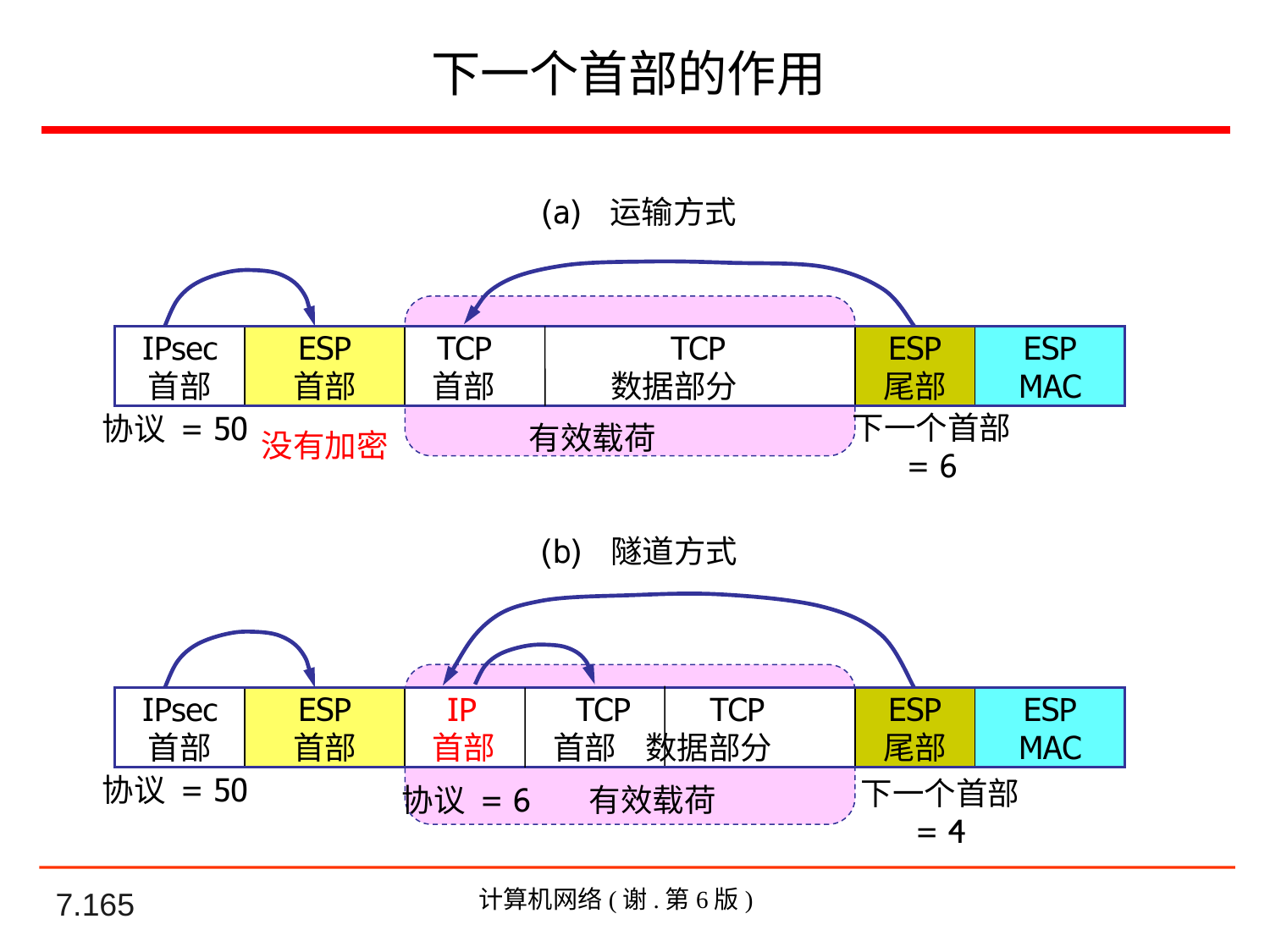

# 下一个首部的作用
(a)  运输方式

IPsec
首部

ESP
首部
  TCP                  TCP
 首部                数据部分

ESP
尾部
ESP
MAC
下一个首部
= 6
协议 = 50
有效载荷
没有加密
(b)  隧道方式

IPsec
首部

ESP
首部
   IP          TCP        TCP
 首部        首部    数据部分

ESP
尾部
ESP
MAC
协议 = 50
下一个首部
= 4
有效载荷
协议 = 6